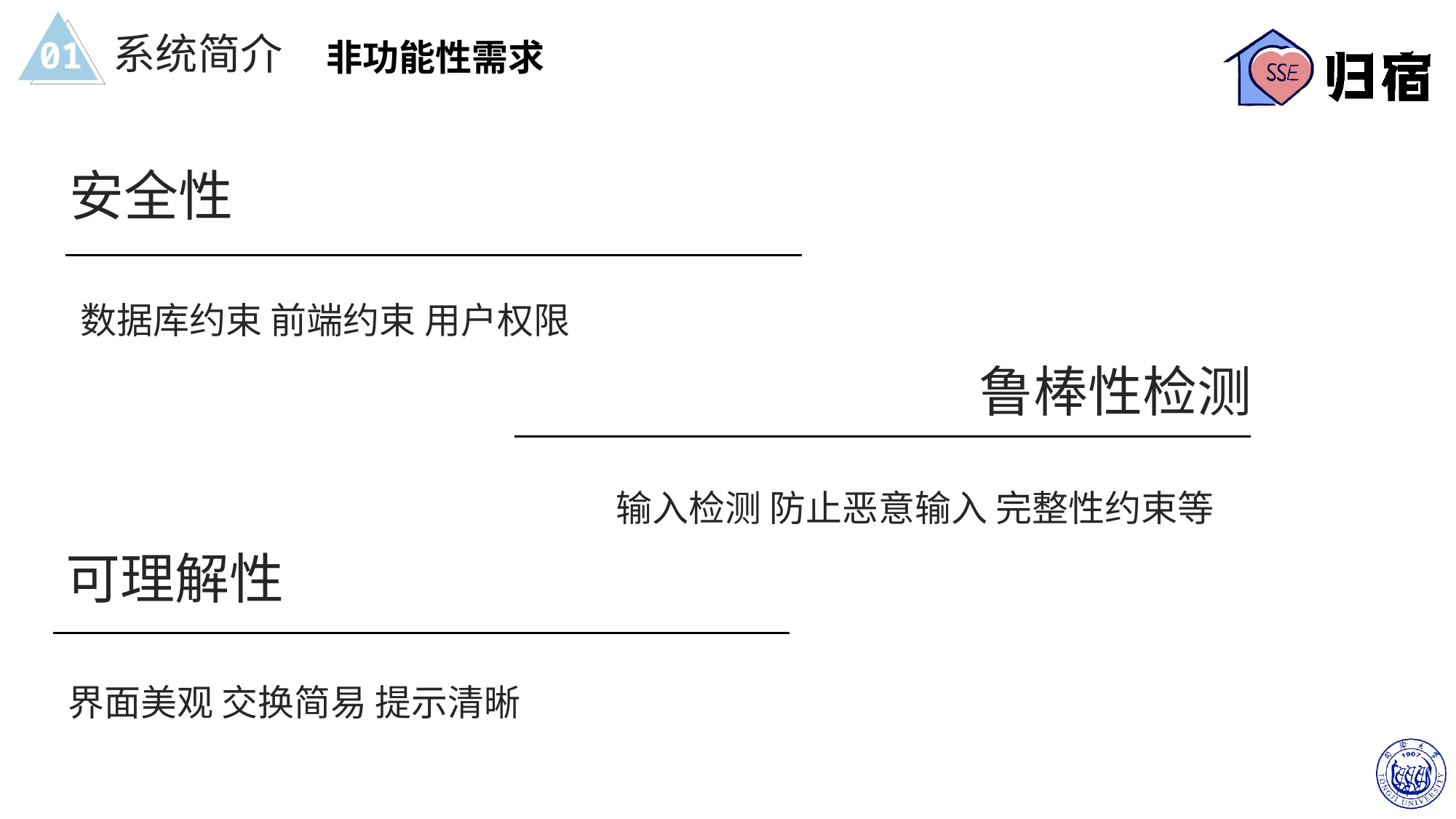

系统简介
01
非功能性需求
安全性
数据库约束 前端约束 用户权限
鲁棒性检测
输入检测 防止恶意输入 完整性约束等
可理解性
界面美观 交换简易 提示清晰